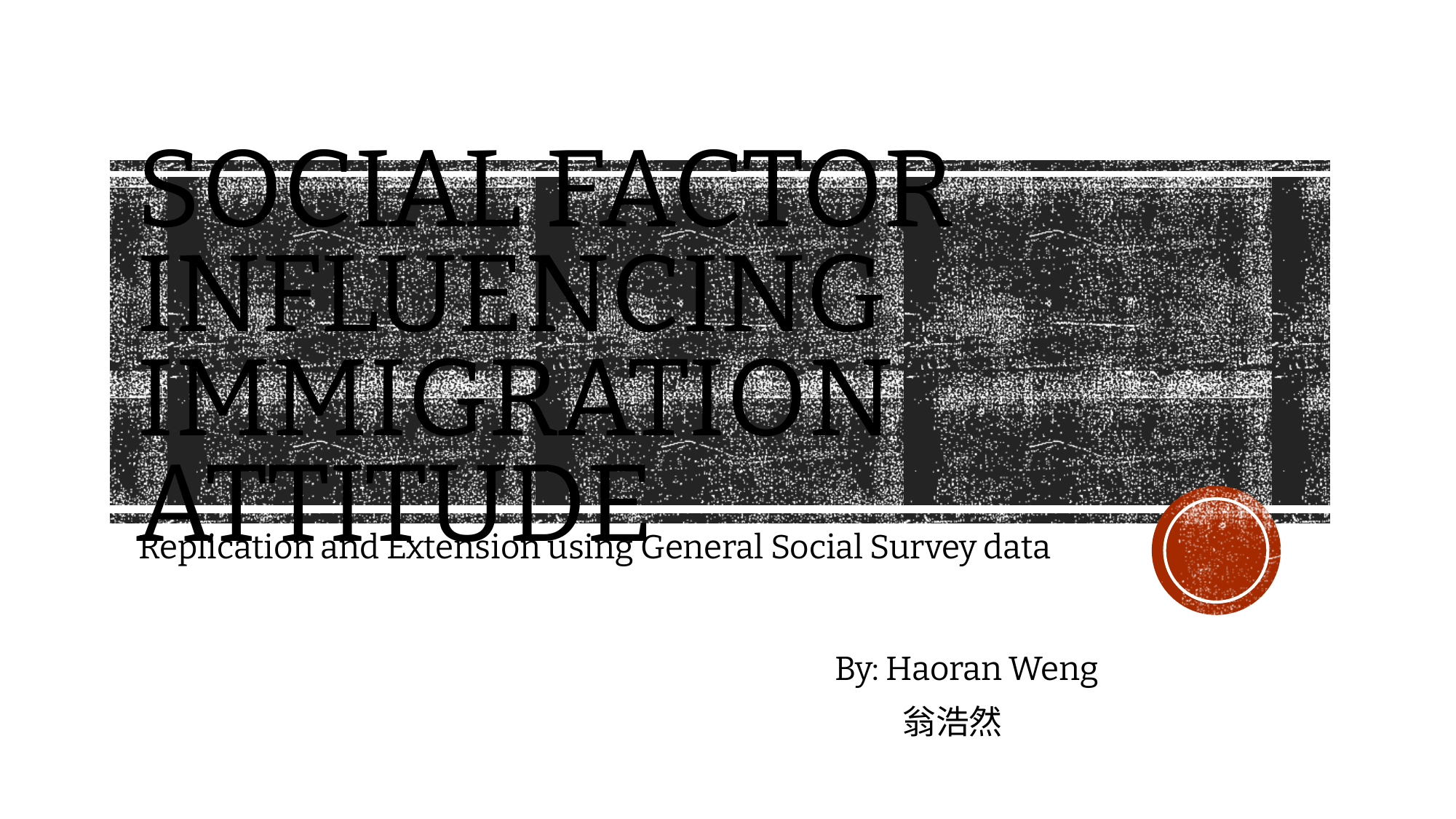

# Social Factor influencing immigration attitude
Replication and Extension using General Social Survey data

By: Haoran Weng
        翁浩然